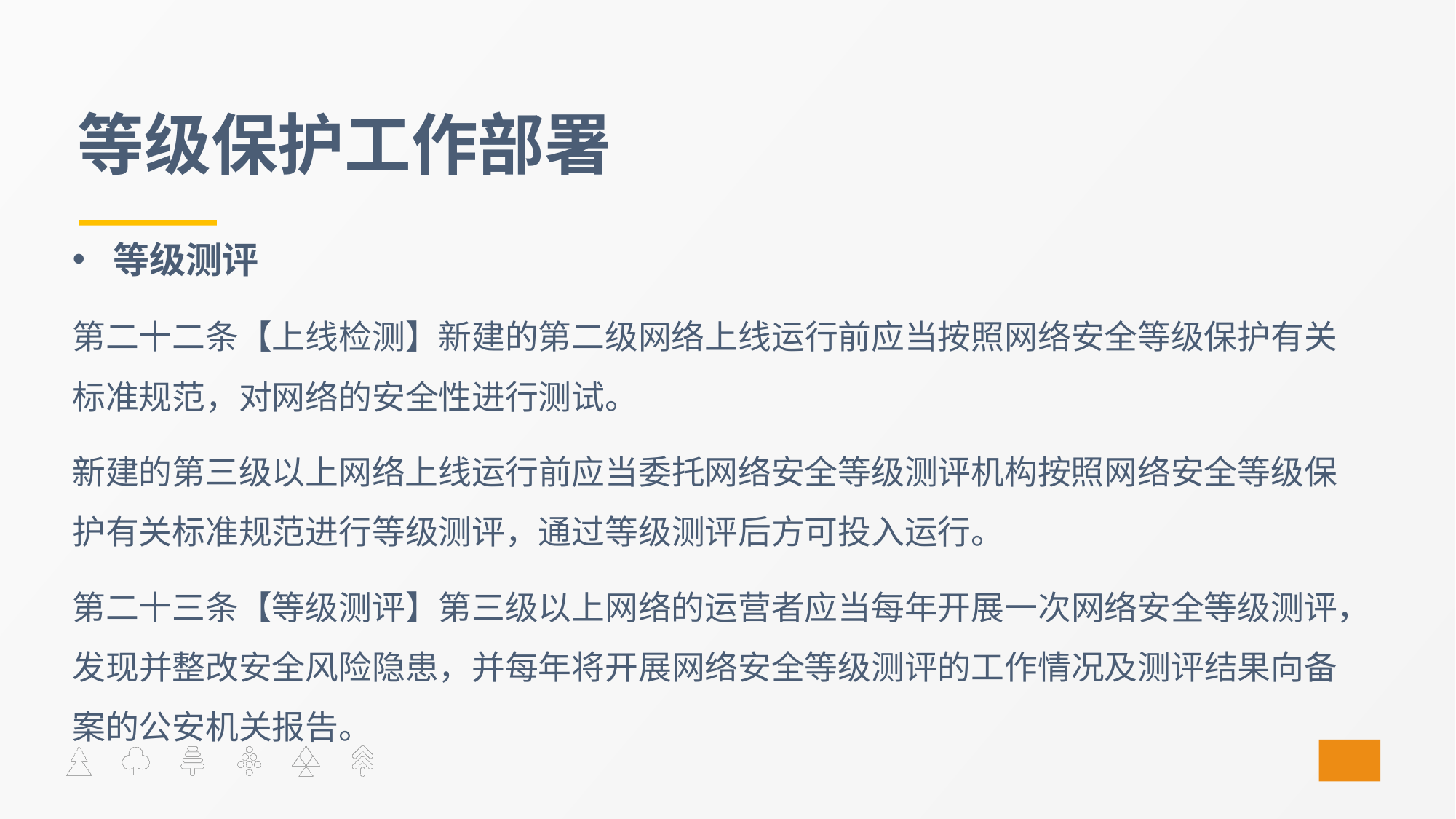

# 等级保护工作部署
等级测评
第二十二条【上线检测】新建的第二级网络上线运行前应当按照网络安全等级保护有关标准规范，对网络的安全性进行测试。
新建的第三级以上网络上线运行前应当委托网络安全等级测评机构按照网络安全等级保护有关标准规范进行等级测评，通过等级测评后方可投入运行。
第二十三条【等级测评】第三级以上网络的运营者应当每年开展一次网络安全等级测评，发现并整改安全风险隐患，并每年将开展网络安全等级测评的工作情况及测评结果向备案的公安机关报告。

24